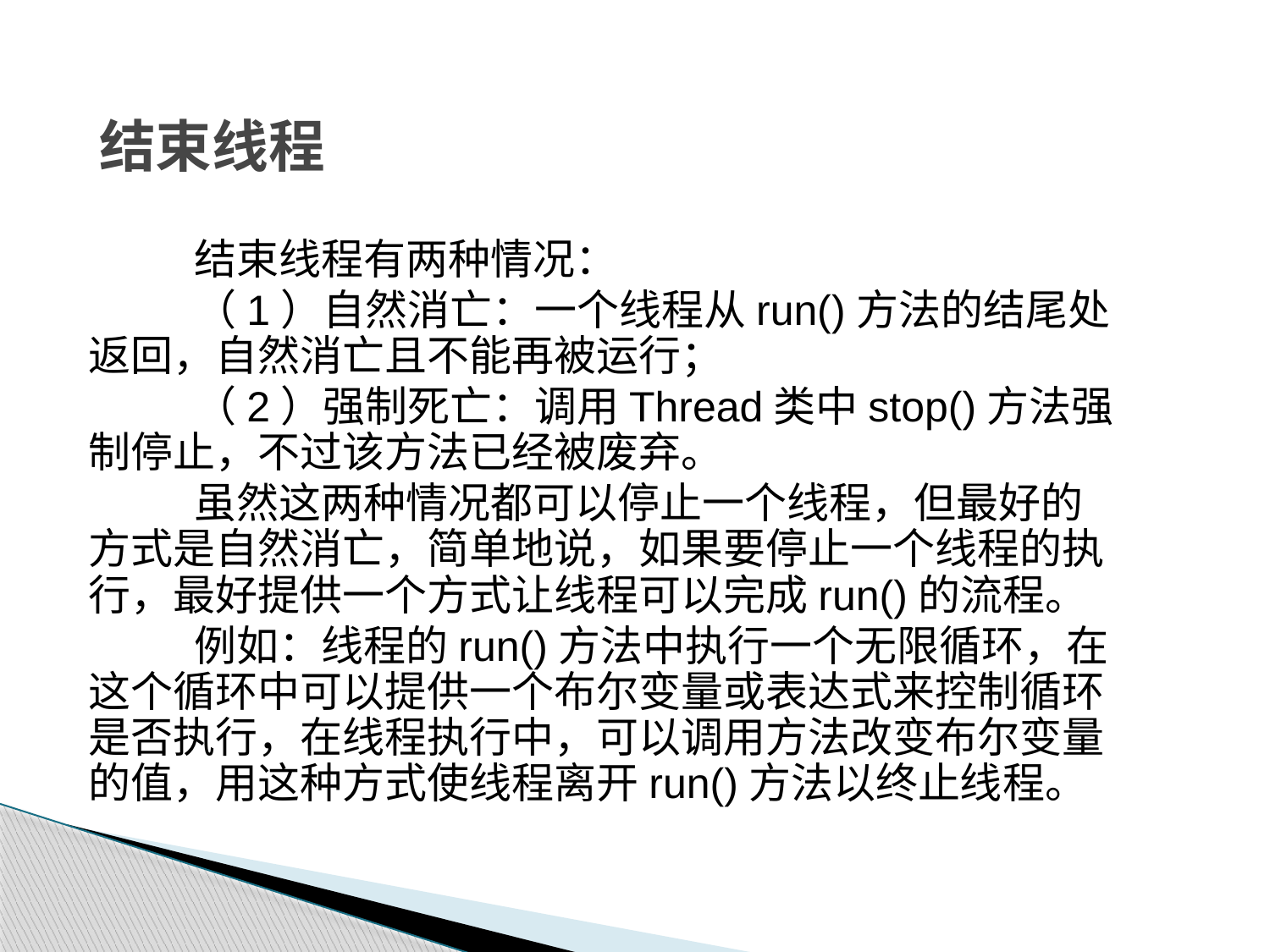

# 结束线程
结束线程有两种情况：
（1）自然消亡：一个线程从run()方法的结尾处返回，自然消亡且不能再被运行；
（2）强制死亡：调用Thread类中stop()方法强制停止，不过该方法已经被废弃。
虽然这两种情况都可以停止一个线程，但最好的方式是自然消亡，简单地说，如果要停止一个线程的执行，最好提供一个方式让线程可以完成run()的流程。
例如：线程的run()方法中执行一个无限循环，在这个循环中可以提供一个布尔变量或表达式来控制循环是否执行，在线程执行中，可以调用方法改变布尔变量的值，用这种方式使线程离开run()方法以终止线程。